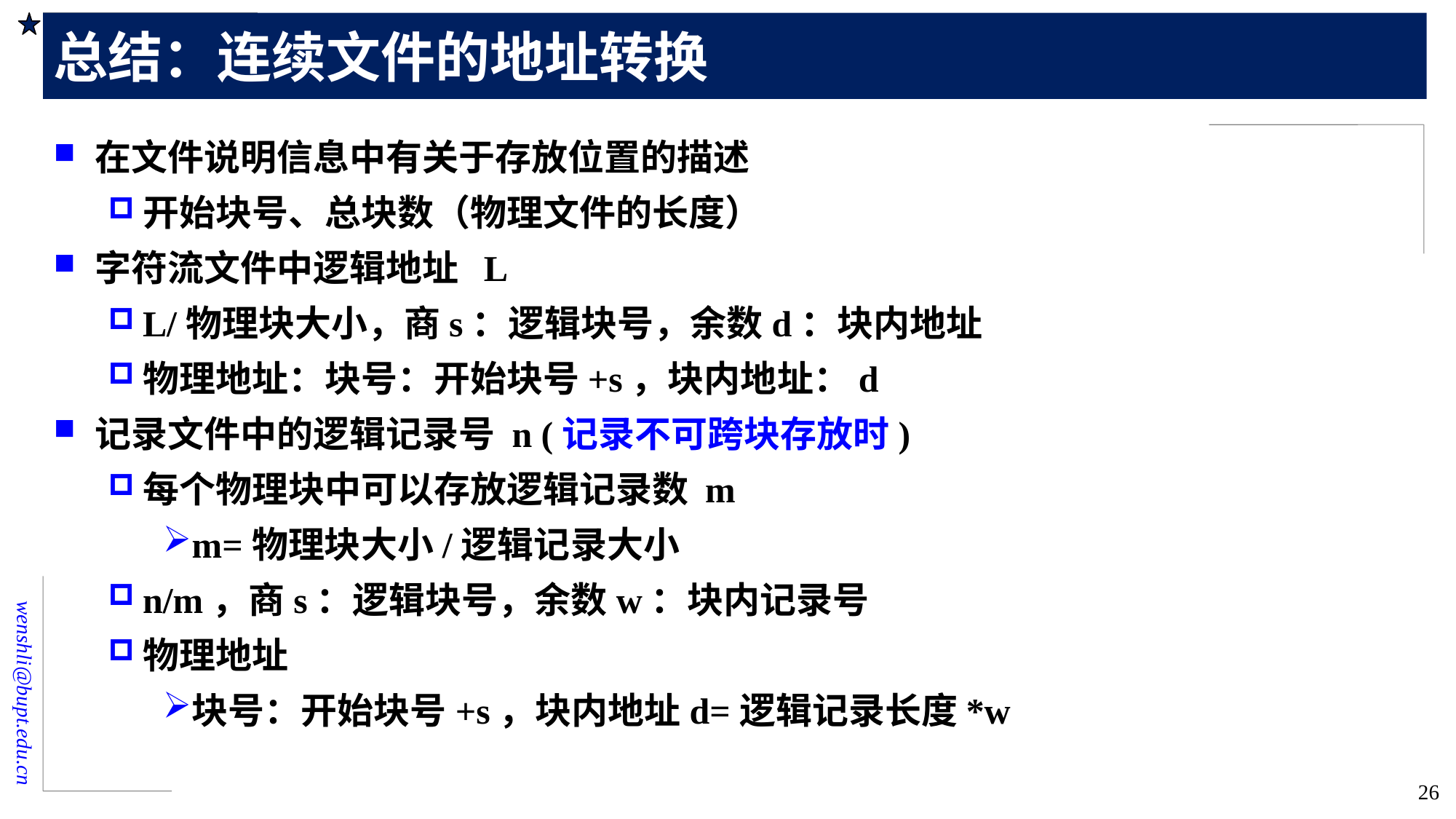

# 总结：连续文件的地址转换
在文件说明信息中有关于存放位置的描述
开始块号、总块数（物理文件的长度）
字符流文件中逻辑地址  L
L/物理块大小，商s：逻辑块号，余数d：块内地址
物理地址：块号：开始块号+s，块内地址：d
记录文件中的逻辑记录号 n (记录不可跨块存放时)
每个物理块中可以存放逻辑记录数 m
m=物理块大小/逻辑记录大小
n/m，商s：逻辑块号，余数w：块内记录号
物理地址
块号：开始块号+s，块内地址d=逻辑记录长度*w
26